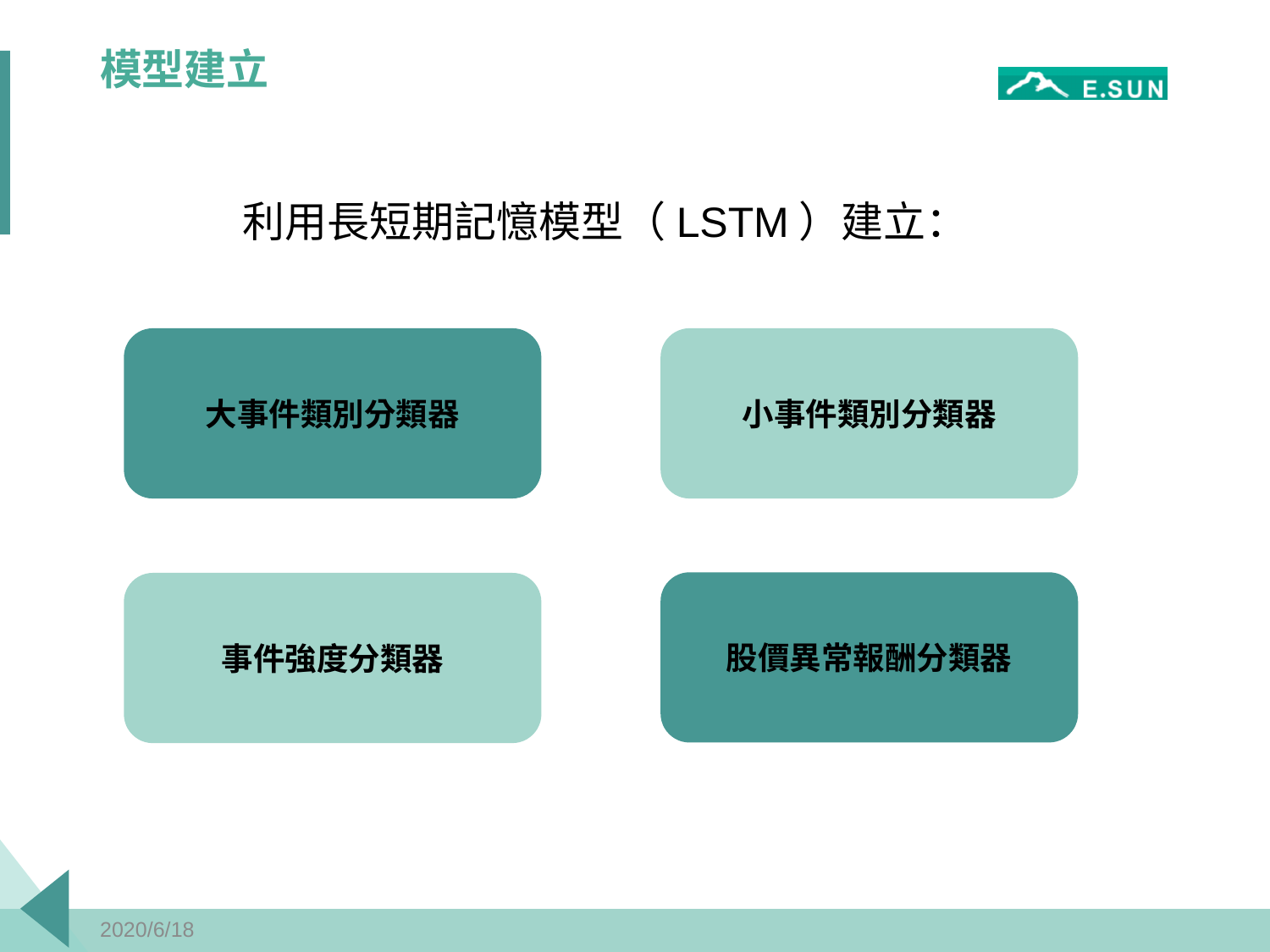

# 模型建立
利用長短期記憶模型（LSTM）建立：
大事件類別分類器
小事件類別分類器
股價異常報酬分類器
事件強度分類器
2020/6/18